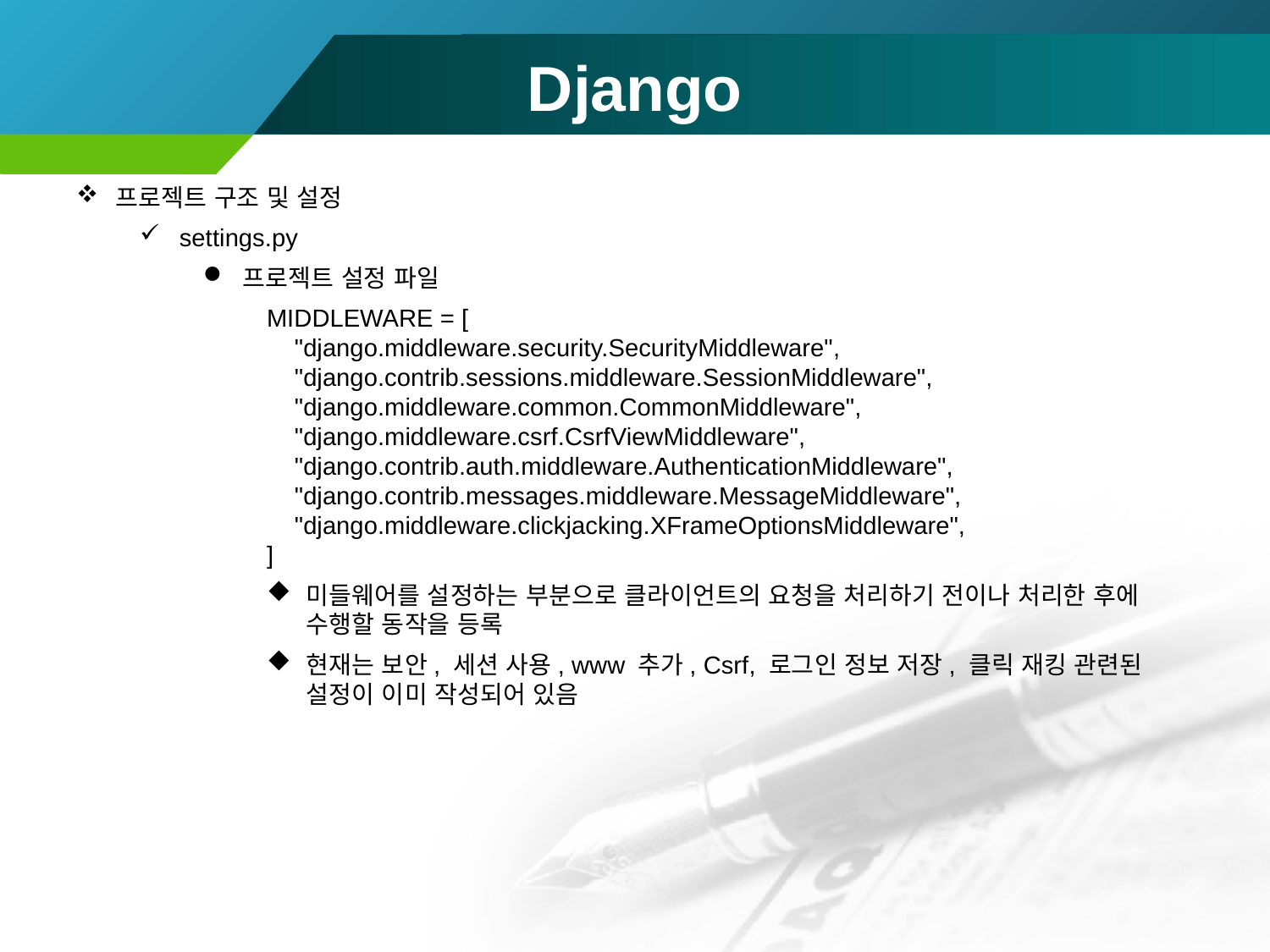

# Django
프로젝트 구조 및 설정
settings.py
프로젝트 설정 파일
MIDDLEWARE = [
    "django.middleware.security.SecurityMiddleware",
    "django.contrib.sessions.middleware.SessionMiddleware",
    "django.middleware.common.CommonMiddleware",
    "django.middleware.csrf.CsrfViewMiddleware",
    "django.contrib.auth.middleware.AuthenticationMiddleware",
    "django.contrib.messages.middleware.MessageMiddleware",
    "django.middleware.clickjacking.XFrameOptionsMiddleware",
]
미들웨어를 설정하는 부분으로 클라이언트의 요청을 처리하기 전이나 처리한 후에 수행할 동작을 등록
현재는 보안, 세션 사용, www 추가, Csrf, 로그인 정보 저장, 클릭 재킹 관련된 설정이 이미 작성되어 있음